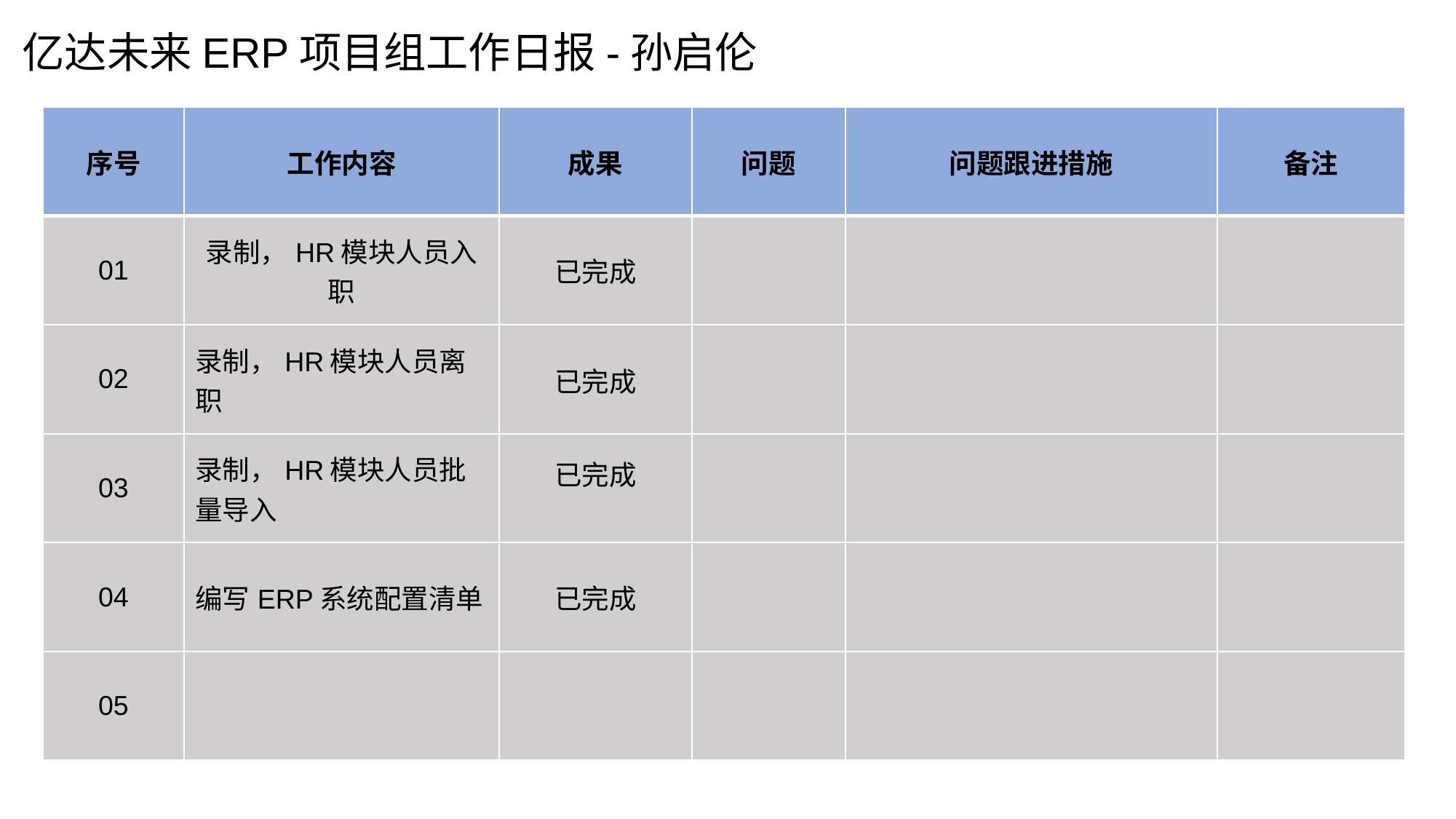

亿达未来ERP项目组工作日报-孙启伦
| 序号 | 工作内容 | 成果 | 问题 | 问题跟进措施 | 备注 |
| --- | --- | --- | --- | --- | --- |
| 01 | 录制，HR模块人员入职 | 已完成 |  |  |  |
| 02 | 录制，HR模块人员离职 | 已完成 |  |  |  |
| 03 | 录制，HR模块人员批量导入 | 已完成 |  |  |  |
| 04 | 编写ERP系统配置清单 | 已完成 |  |  |  |
| 05 |  |  |  |  |  |